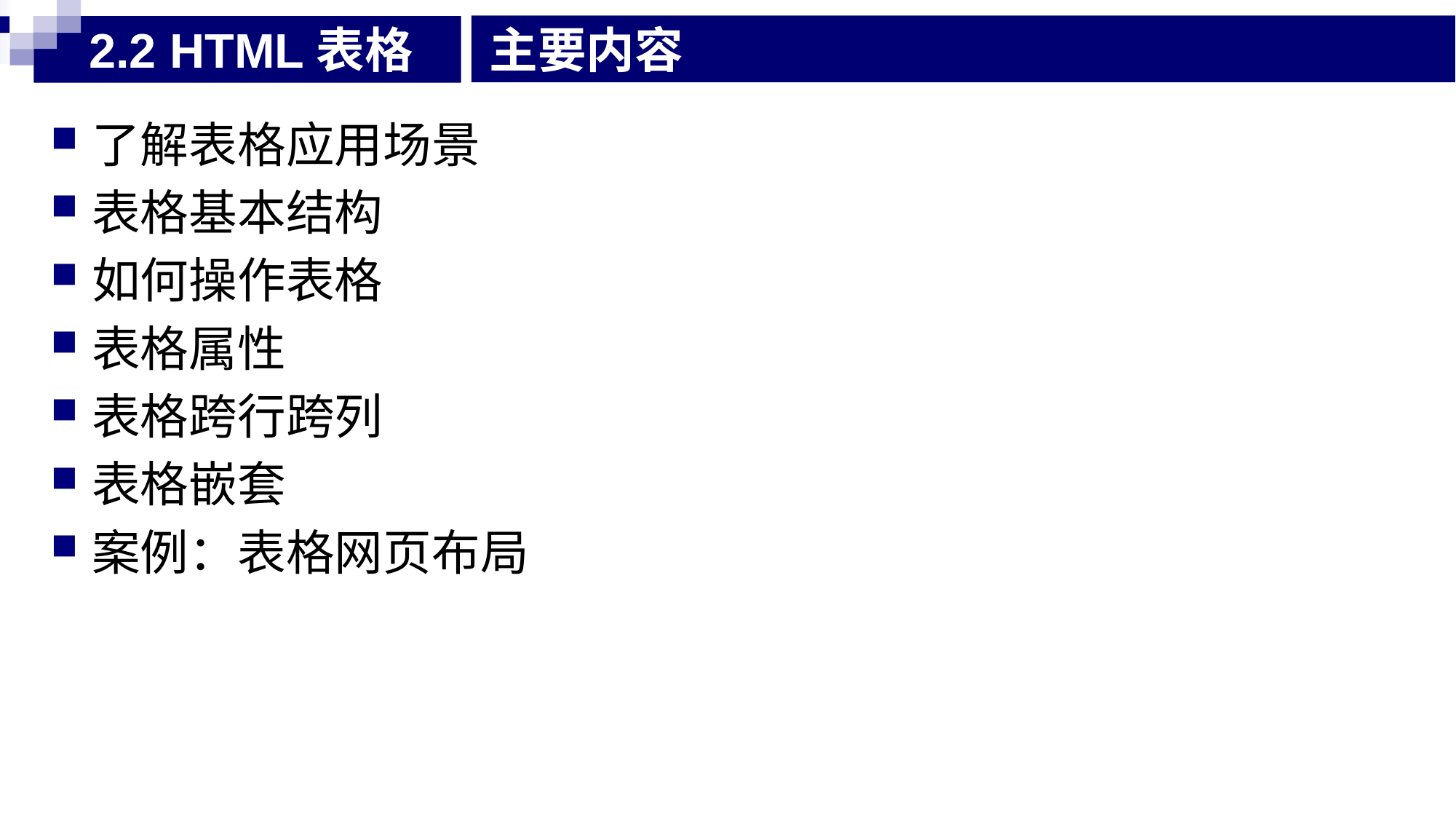

2.2 HTML表格
# 主要内容
了解表格应用场景
表格基本结构
如何操作表格
表格属性
表格跨行跨列
表格嵌套
案例：表格网页布局